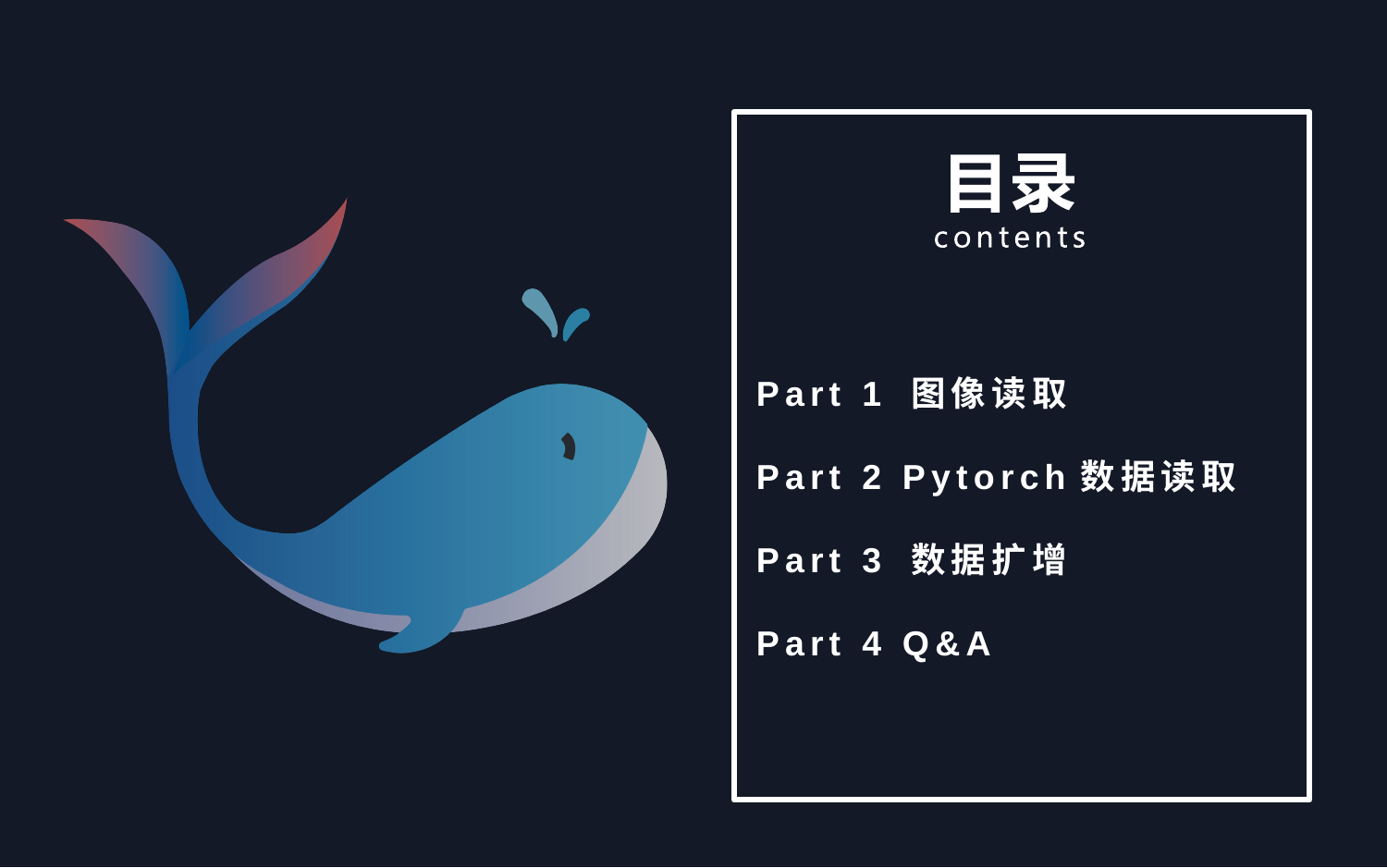

Part 1 图像读取
Part 2 Pytorch数据读取
Part 3 数据扩增
Part 4 Q&A